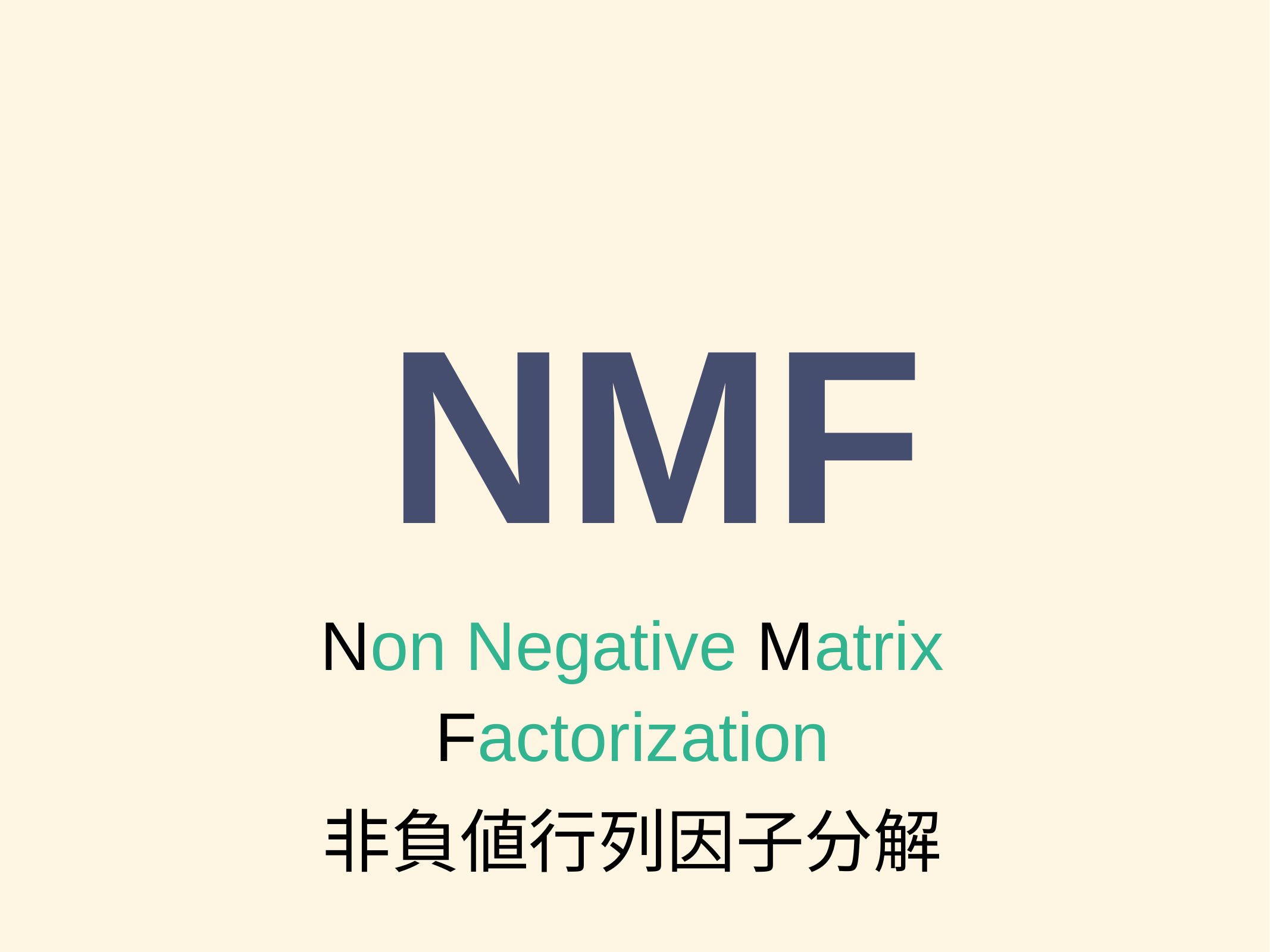

# NMF
Non Negative Matrix Factorization
非負値行列因子分解